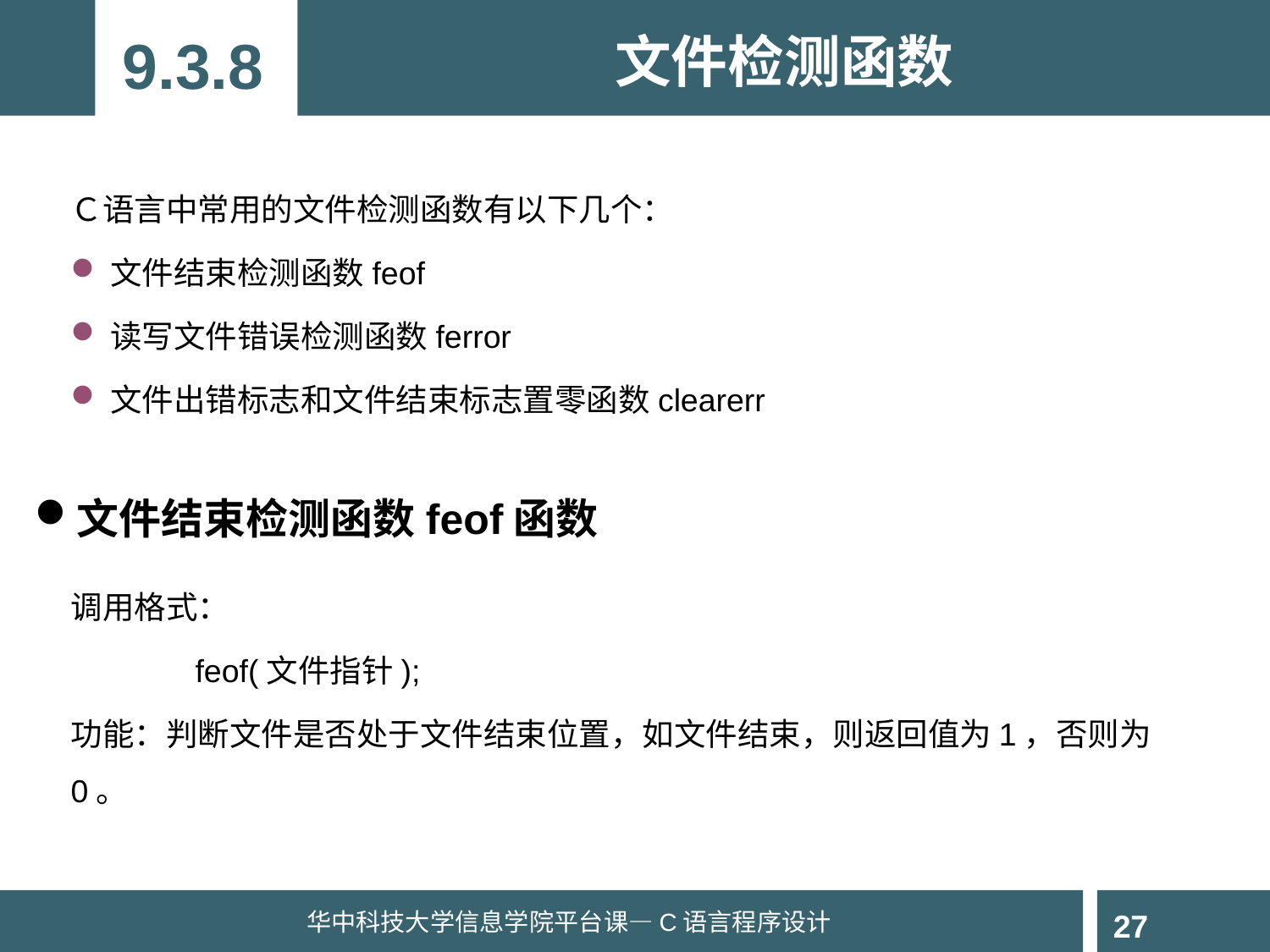

9.3.8
文件检测函数
Ｃ语言中常用的文件检测函数有以下几个：
文件结束检测函数feof
读写文件错误检测函数ferror
文件出错标志和文件结束标志置零函数clearerr
文件结束检测函数feof函数
调用格式：
              feof(文件指针);
功能：判断文件是否处于文件结束位置，如文件结束，则返回值为1，否则为0。